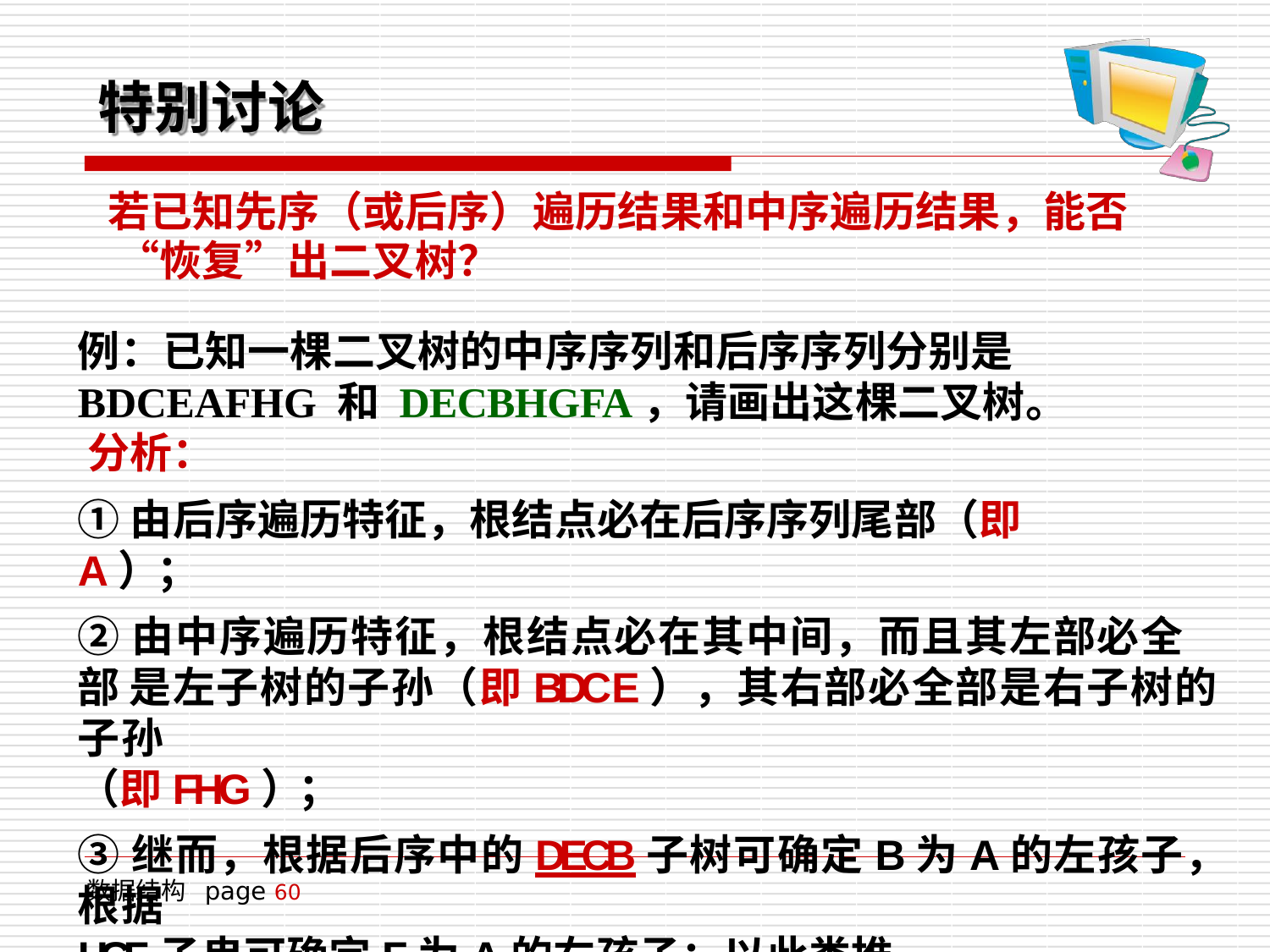

# 特别讨论

若已知先序（或后序）遍历结果和中序遍历结果，能否  “恢复”出二叉树？

例：已知一棵二叉树的中序序列和后序序列分别是
BDCEAFHG 和 DECBHGFA，请画出这棵二叉树。 分析：
①由后序遍历特征，根结点必在后序序列尾部（即A）；
②由中序遍历特征，根结点必在其中间，而且其左部必全部 是左子树的子孙（即BDCE），其右部必全部是右子树的子孙
（即FHG）；
③继而，根据后序中的DECB子树可确定B为A的左孩子，根据
HGF子串可确定F为A的右孩子；以此类推。

数据结构 page 60